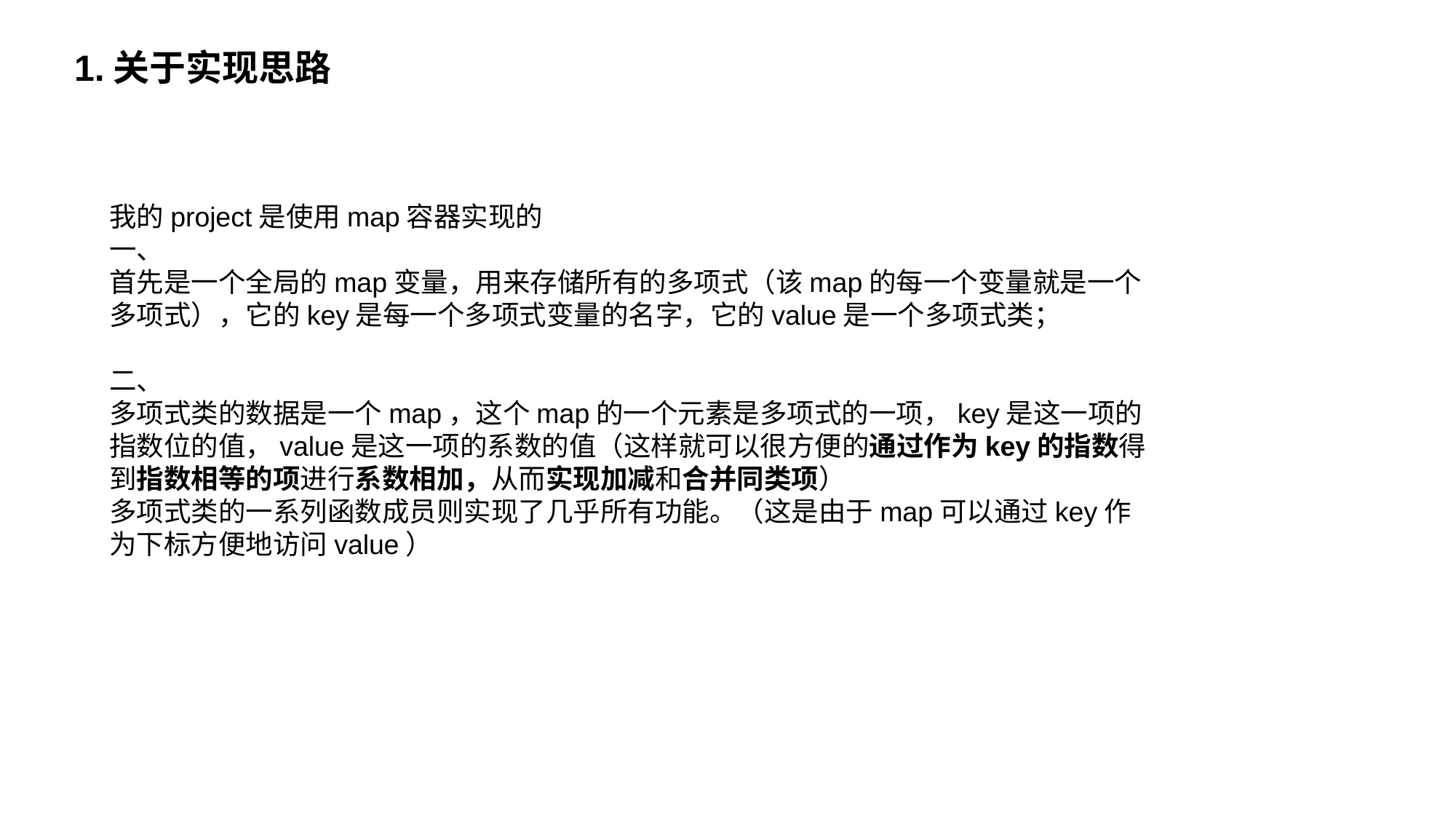

1.关于实现思路
我的project是使用map容器实现的
一、
首先是一个全局的map变量，用来存储所有的多项式（该map的每一个变量就是一个多项式），它的key是每一个多项式变量的名字，它的value是一个多项式类；

二、
多项式类的数据是一个map，这个map的一个元素是多项式的一项，key是这一项的指数位的值，value是这一项的系数的值（这样就可以很方便的通过作为key的指数得到指数相等的项进行系数相加，从而实现加减和合并同类项）
多项式类的一系列函数成员则实现了几乎所有功能。（这是由于map可以通过key作为下标方便地访问value）